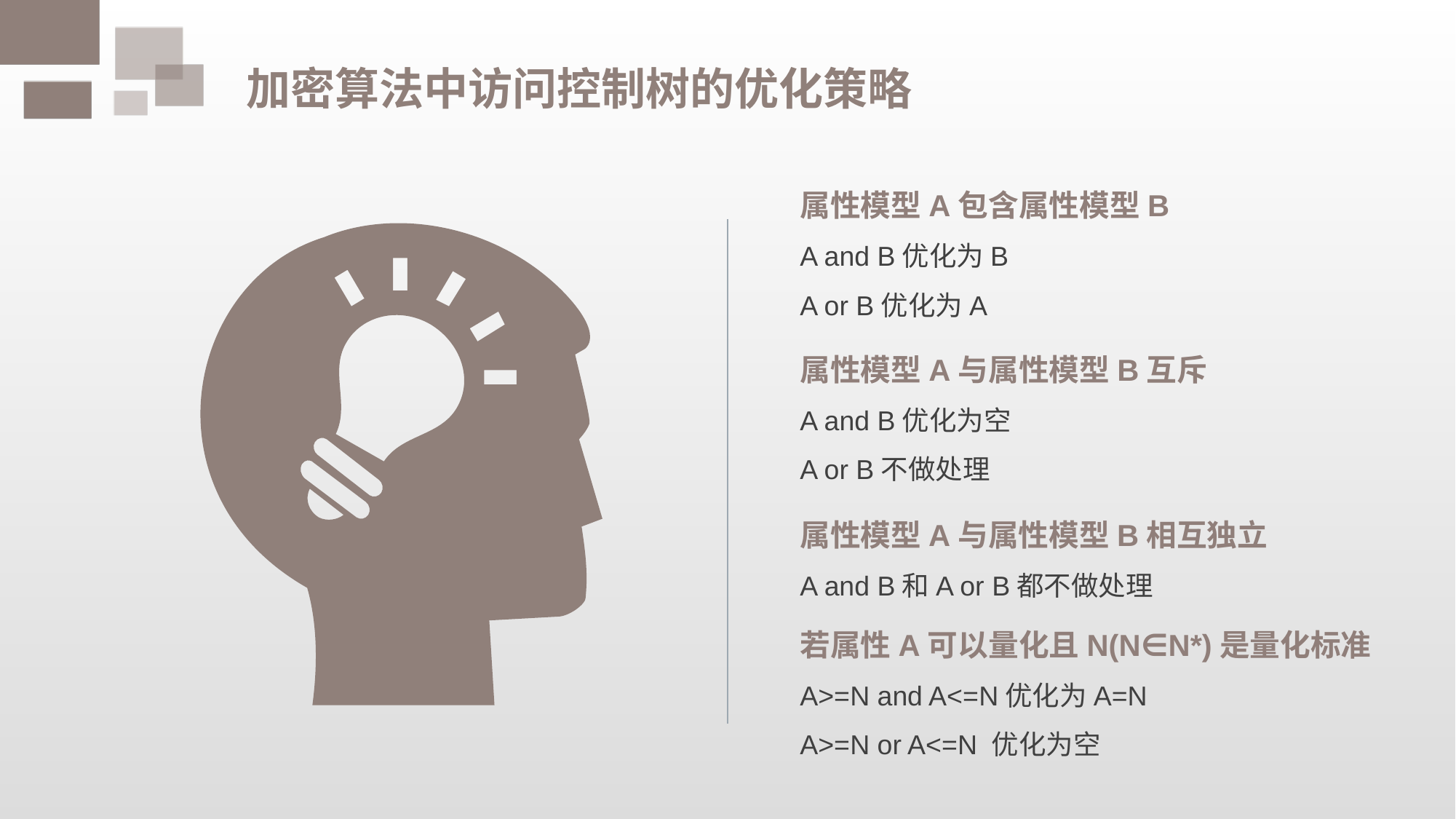

加密算法中访问控制树的优化策略
属性模型A包含属性模型B
A and B优化为B
A or B优化为A

属性模型A与属性模型B互斥
A and B优化为空
A or B不做处理
属性模型A与属性模型B相互独立
A and B和A or B都不做处理
若属性A可以量化且N(N∈N*)是量化标准
A>=N and A<=N优化为A=N
A>=N or A<=N 优化为空